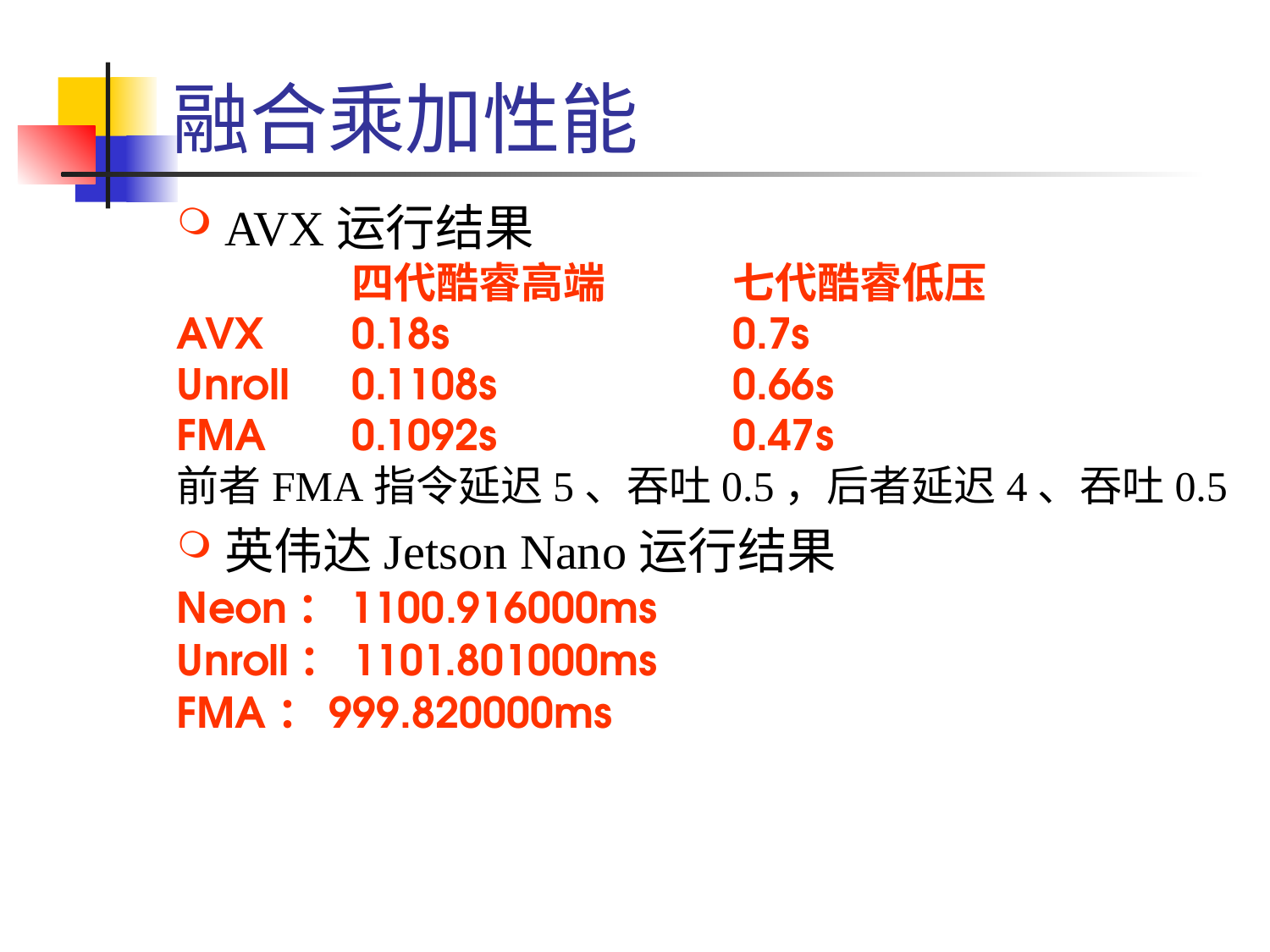

# 融合乘加性能
AVX运行结果
		四代酷睿高端	七代酷睿低压
AVX	0.18s			0.7s
Unroll	0.1108s		0.66s
FMA	0.1092s		0.47s
前者FMA指令延迟5、吞吐0.5，后者延迟4、吞吐0.5
英伟达Jetson Nano运行结果
Neon：1100.916000ms
Unroll：1101.801000ms
FMA：999.820000ms